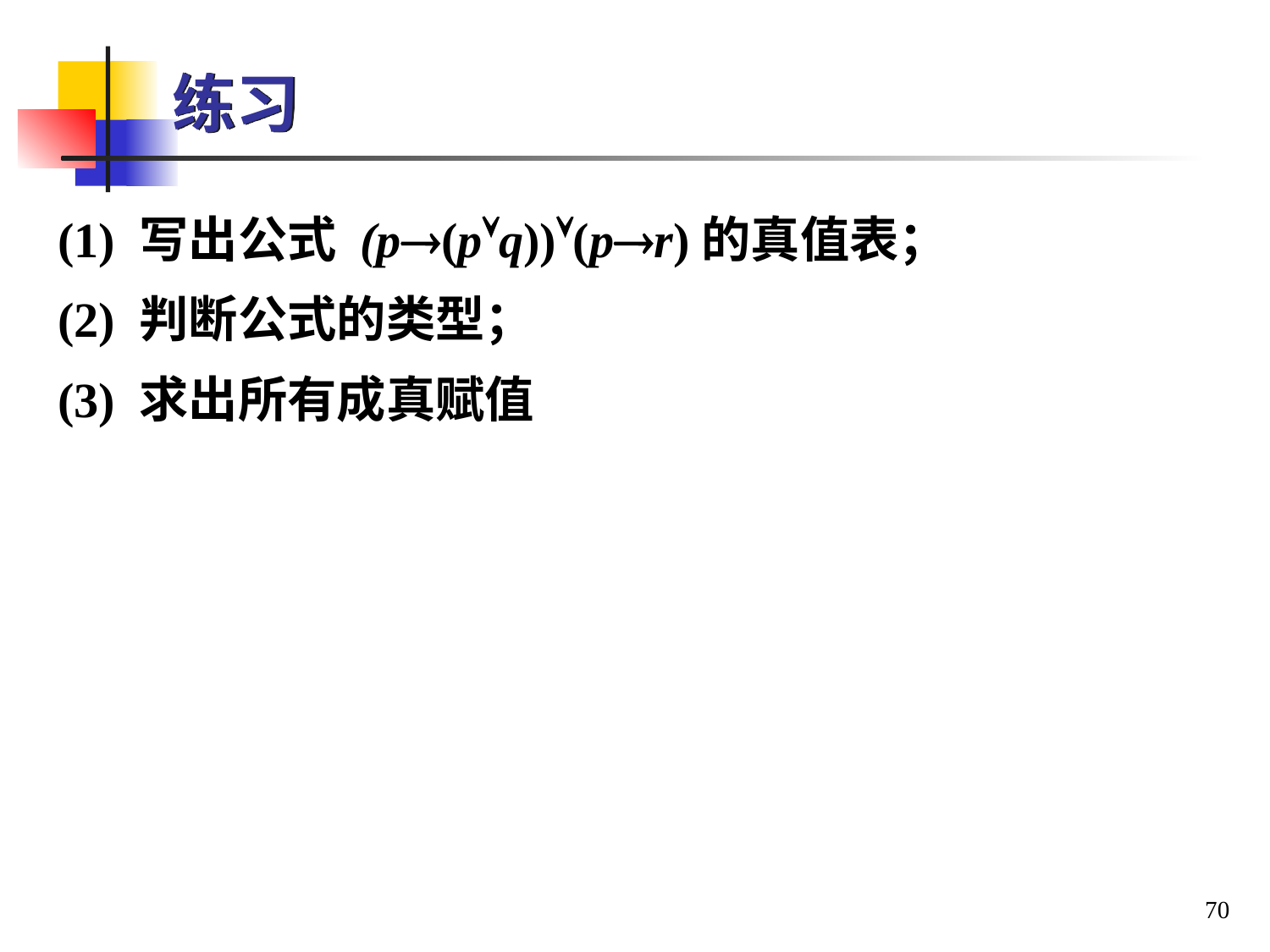

# 练习
(1) 写出公式 (p→(p∨q))∨(p→r)的真值表；
(2) 判断公式的类型；
(3) 求出所有成真赋值
70